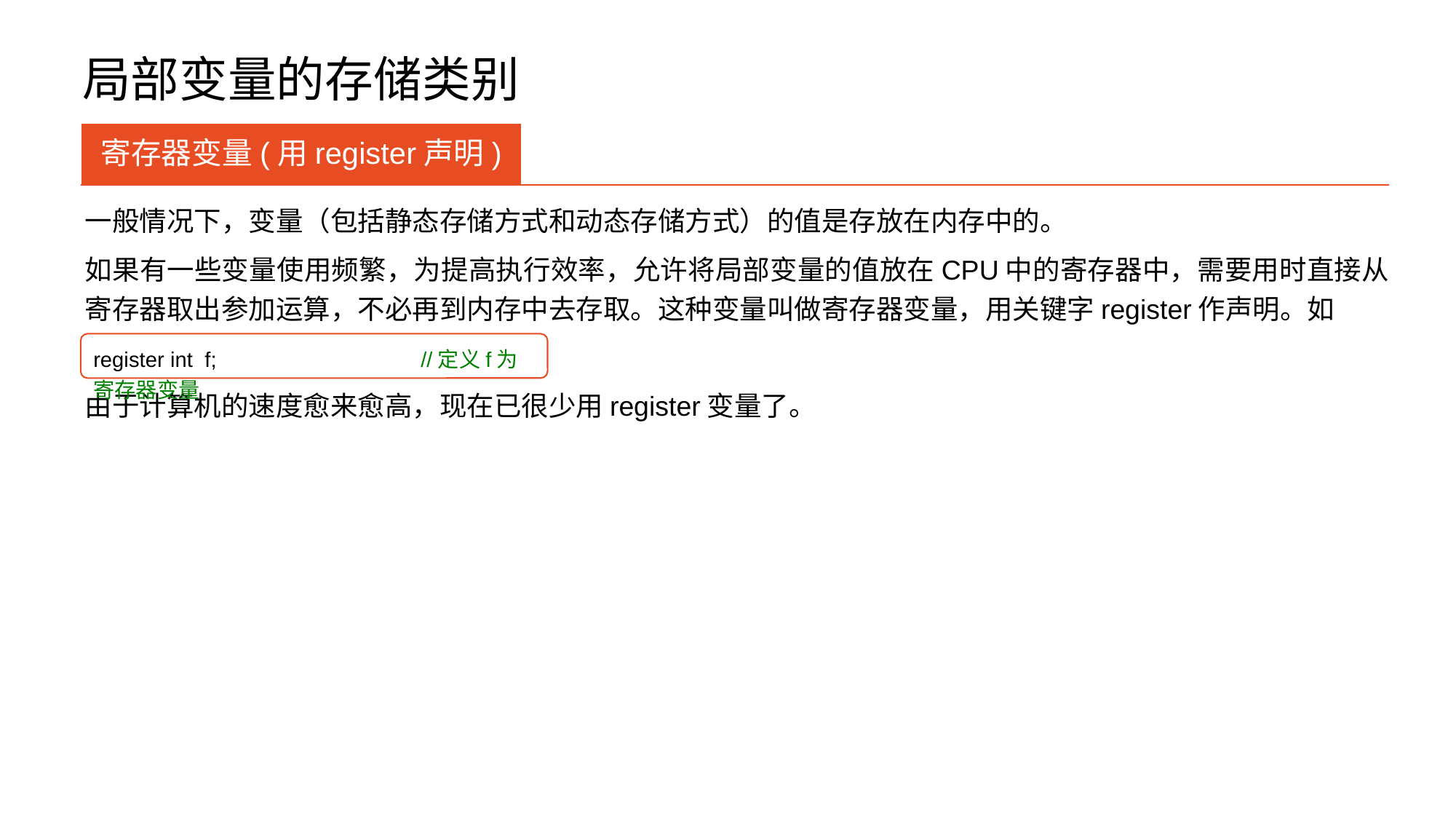

# 局部变量的存储类别
寄存器变量(用register声明)
一般情况下，变量（包括静态存储方式和动态存储方式）的值是存放在内存中的。
如果有一些变量使用频繁，为提高执行效率，允许将局部变量的值放在CPU中的寄存器中，需要用时直接从寄存器取出参加运算，不必再到内存中去存取。这种变量叫做寄存器变量，用关键字register作声明。如

由于计算机的速度愈来愈高，现在已很少用register变量了。
register int  f;		//定义f为寄存器变量